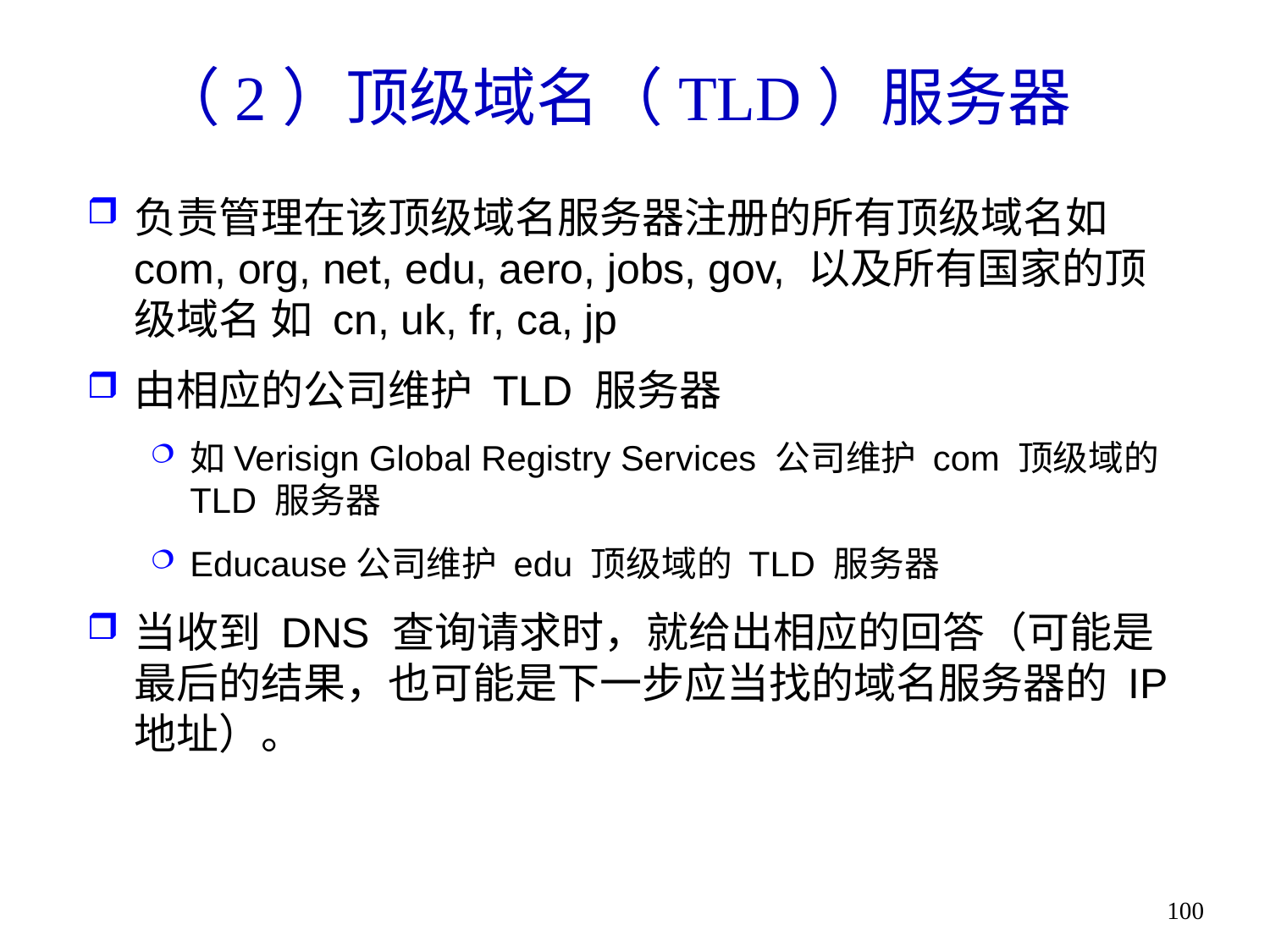

# （2）顶级域名（TLD）服务器
负责管理在该顶级域名服务器注册的所有顶级域名如 com, org, net, edu, aero, jobs, gov, 以及所有国家的顶级域名 如 cn, uk, fr, ca, jp
由相应的公司维护 TLD 服务器
如Verisign Global Registry Services 公司维护 com 顶级域的 TLD 服务器
Educause公司维护 edu 顶级域的 TLD 服务器
当收到 DNS 查询请求时，就给出相应的回答（可能是最后的结果，也可能是下一步应当找的域名服务器的 IP 地址）。
100